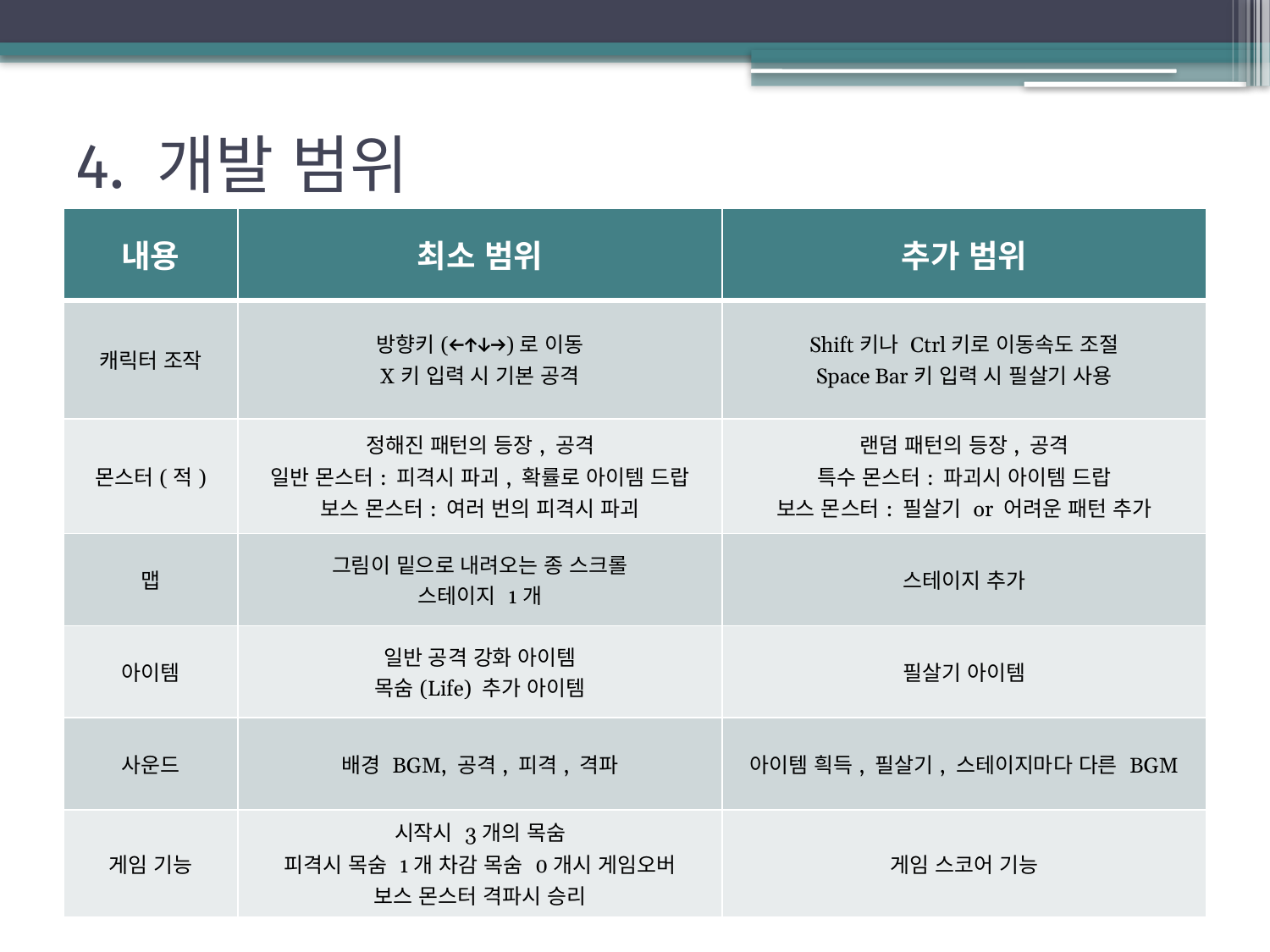

# 4. 개발 범위
| 내용 | 최소 범위 | 추가 범위 |
| --- | --- | --- |
| 캐릭터 조작 | 방향키(←↑↓→)로 이동 X키 입력 시 기본 공격 | Shift키나 Ctrl키로 이동속도 조절 Space Bar키 입력 시 필살기 사용 |
| 몬스터(적) | 정해진 패턴의 등장, 공격 일반 몬스터: 피격시 파괴, 확률로 아이템 드랍 보스 몬스터: 여러 번의 피격시 파괴 | 랜덤 패턴의 등장, 공격 특수 몬스터: 파괴시 아이템 드랍 보스 몬스터: 필살기 or 어려운 패턴 추가 |
| 맵 | 그림이 밑으로 내려오는 종 스크롤 스테이지 1개 | 스테이지 추가 |
| 아이템 | 일반 공격 강화 아이템 목숨(Life) 추가 아이템 | 필살기 아이템 |
| 사운드 | 배경 BGM, 공격, 피격, 격파 | 아이템 흭득, 필살기, 스테이지마다 다른 BGM |
| 게임 기능 | 시작시 3개의 목숨 피격시 목숨 1개 차감 목숨 0개시 게임오버 보스 몬스터 격파시 승리 | 게임 스코어 기능 |